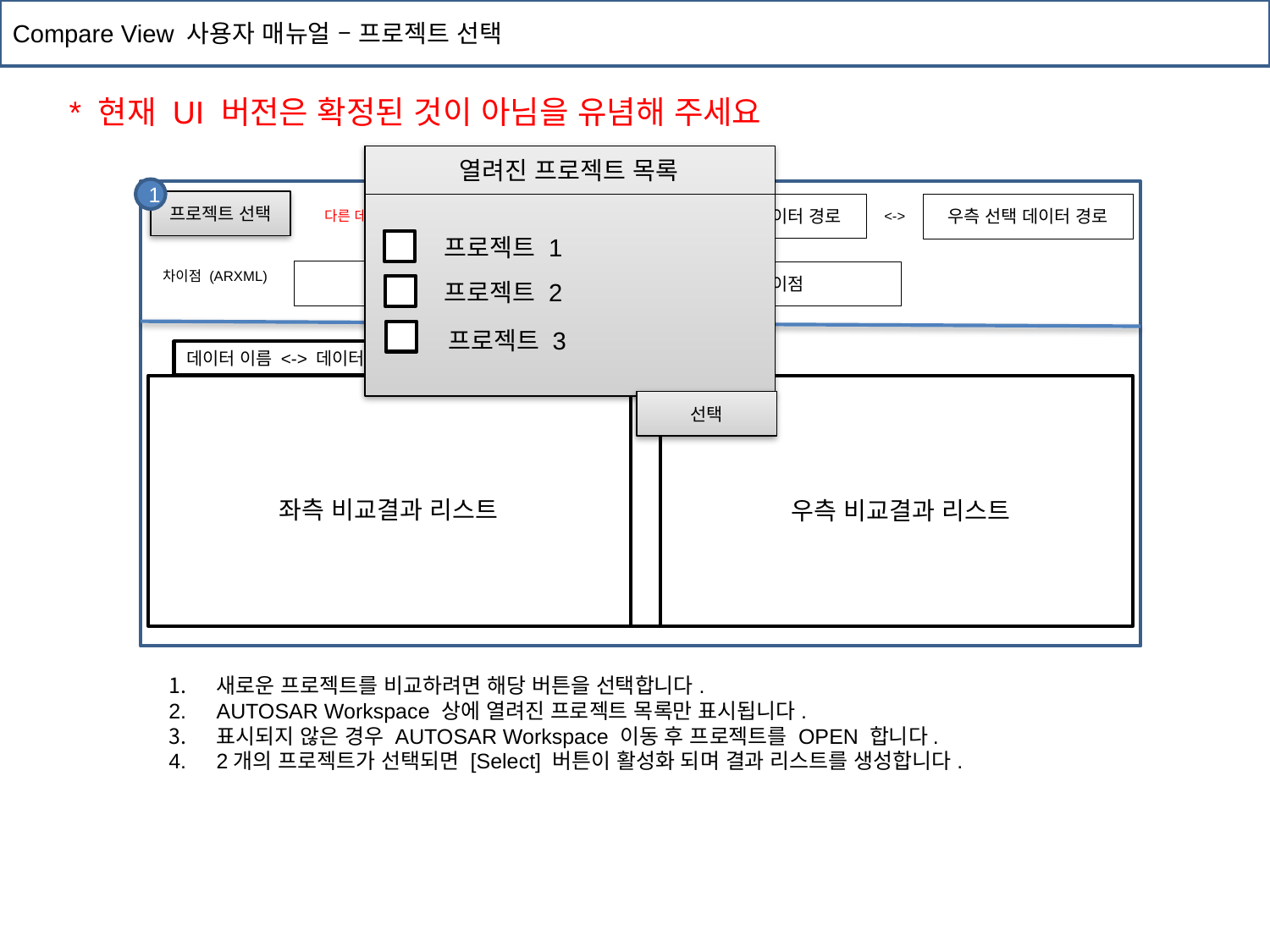

Compare View 사용자 매뉴얼 – 프로젝트 선택
* 현재 UI 버전은 확정된 것이 아님을 유념해 주세요

열려진 프로젝트 목록
1

프로젝트 선택
좌측 선택 데이터 경로
우측 선택 데이터 경로
다른 데이터(!=) , 좌측에만 존재(<-), 우측에만 존재(->)
<->
프로젝트 1

좌측 차이점
차이점 (ARXML)
우측 차이점
<->
프로젝트 2

프로젝트 3

데이터 이름 <-> 데이터 이름

선택
좌측 비교결과 리스트
우측 비교결과 리스트
새로운 프로젝트를 비교하려면 해당 버튼을 선택합니다.
AUTOSAR Workspace 상에 열려진 프로젝트 목록만 표시됩니다.
표시되지 않은 경우 AUTOSAR Workspace 이동 후 프로젝트를 OPEN 합니다.
2개의 프로젝트가 선택되면 [Select] 버튼이 활성화 되며 결과 리스트를 생성합니다.